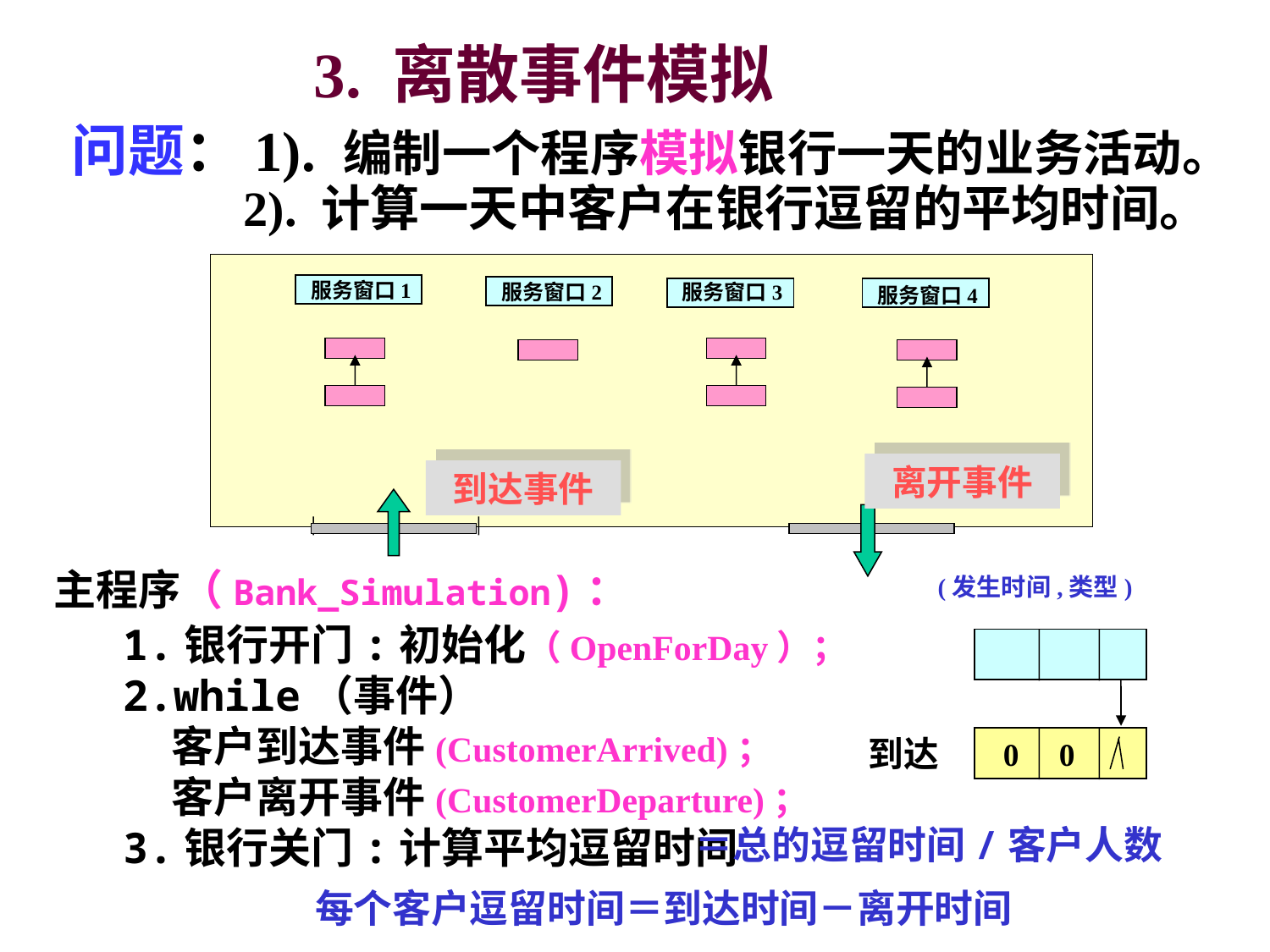

3. 离散事件模拟
问题：1). 编制一个程序模拟银行一天的业务活动。
              2). 计算一天中客户在银行逗留的平均时间。

离开事件
到达事件

服务窗口1
服务窗口2
服务窗口3
服务窗口4
主程序（Bank_Simulation)：
 (发生时间,类型)

1.银行开门:初始化（OpenForDay）；
2.while（事件）
    客户到达事件(CustomerArrived)；
    客户离开事件(CustomerDeparture)；
3.银行关门:计算平均逗留时间

到达
  0     0

＝总的逗留时间/客户人数
每个客户逗留时间＝到达时间－离开时间